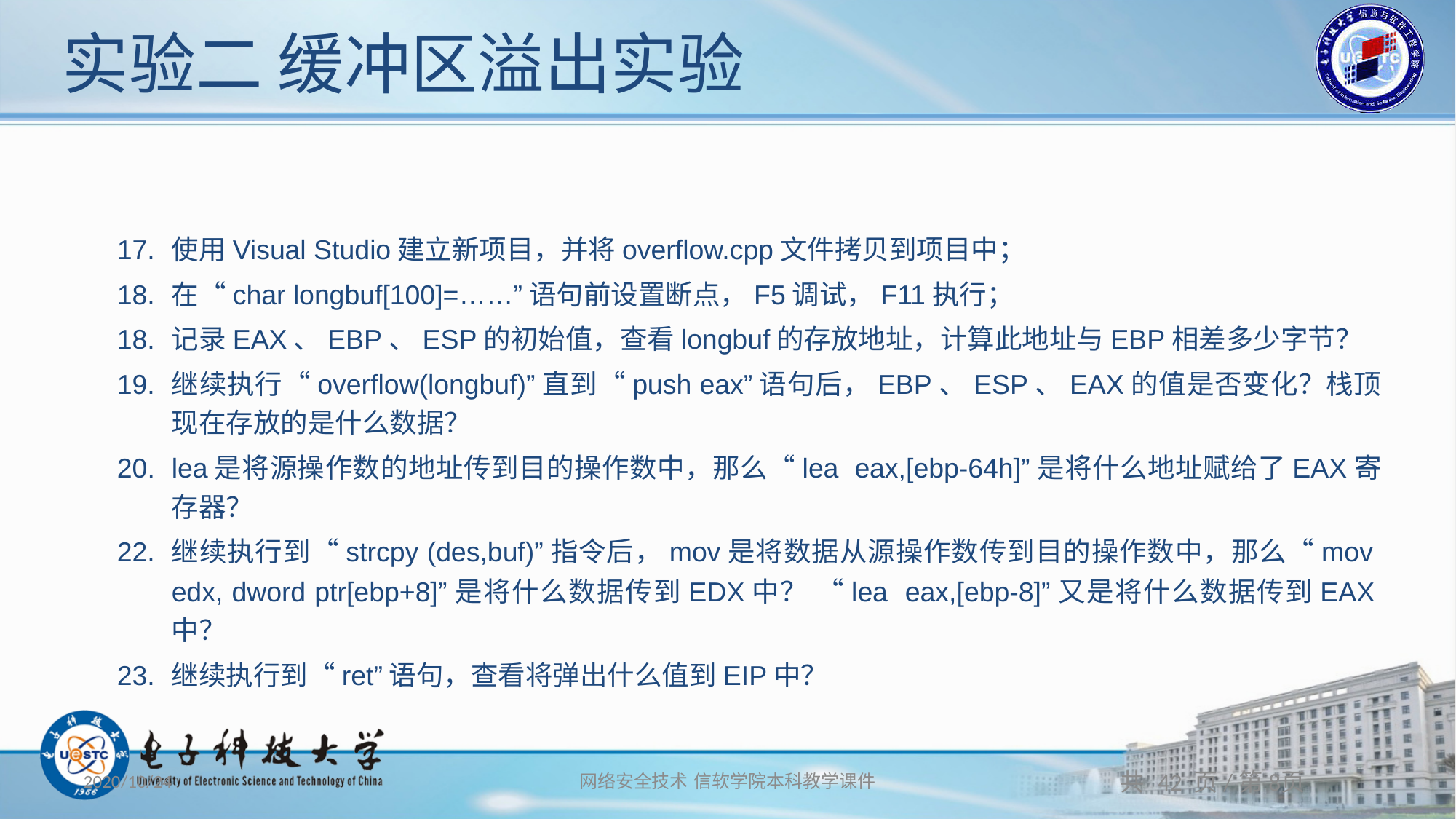

# 实验二 缓冲区溢出实验
使用Visual Studio建立新项目，并将overflow.cpp文件拷贝到项目中；
在“char longbuf[100]=……”语句前设置断点，F5调试，F11执行；
记录EAX、EBP、ESP的初始值，查看longbuf的存放地址，计算此地址与EBP相差多少字节？
继续执行“overflow(longbuf)”直到“push eax”语句后，EBP、ESP、EAX的值是否变化？栈顶现在存放的是什么数据？
lea是将源操作数的地址传到目的操作数中，那么“lea  eax,[ebp-64h]”是将什么地址赋给了EAX寄存器？
继续执行到“strcpy (des,buf)”指令后，mov是将数据从源操作数传到目的操作数中，那么“mov  edx, dword ptr[ebp+8]”是将什么数据传到EDX中？ “lea  eax,[ebp-8]”又是将什么数据传到EAX中？
继续执行到“ret”语句，查看将弹出什么值到EIP中？

2020/10/24
网络安全技术 信软学院本科教学课件
共 42 页/第8页